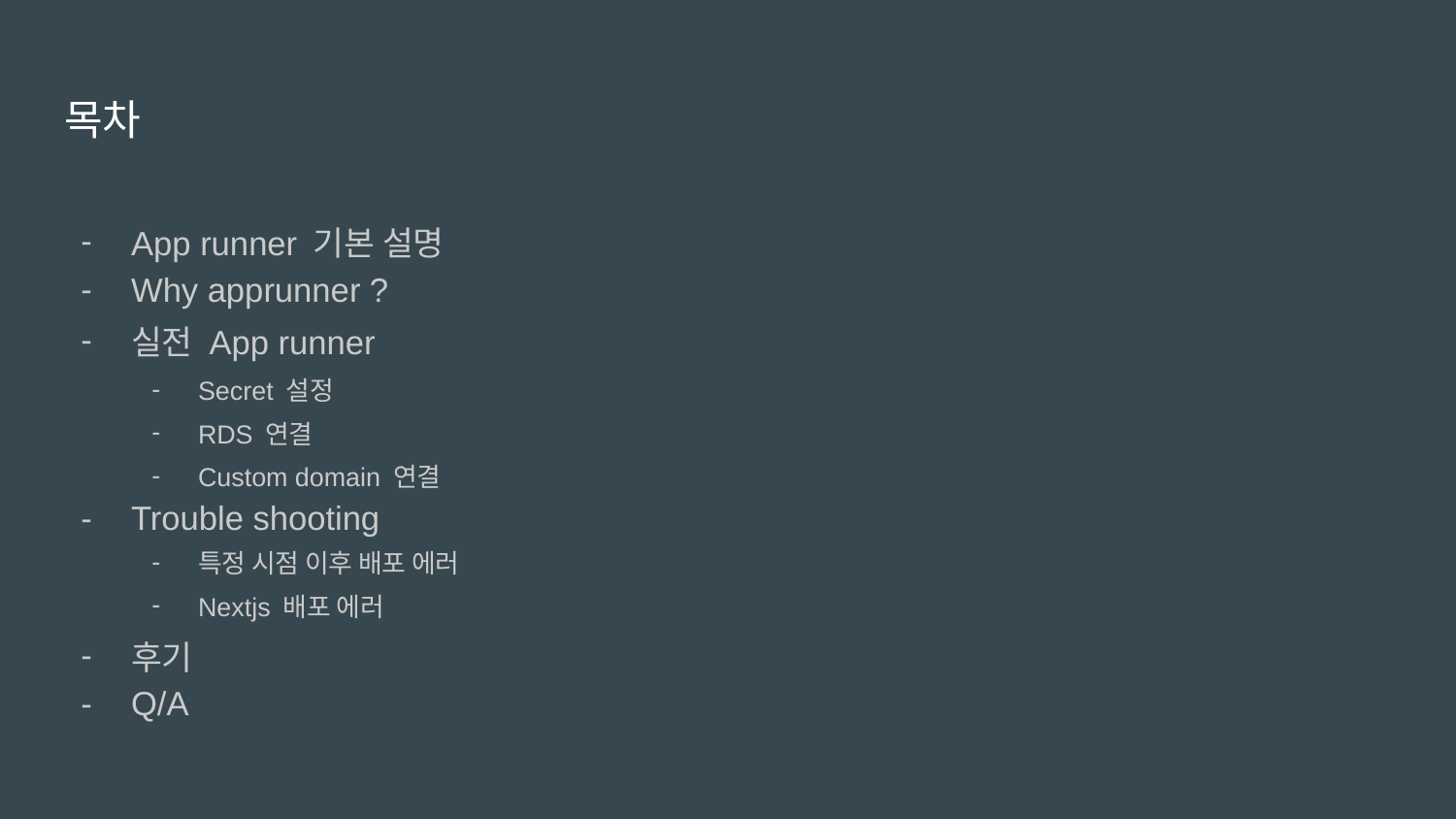

# 목차
App runner 기본 설명
Why apprunner ?
실전 App runner
Secret 설정
RDS 연결
Custom domain 연결
Trouble shooting
특정 시점 이후 배포 에러
Nextjs 배포 에러
후기
Q/A